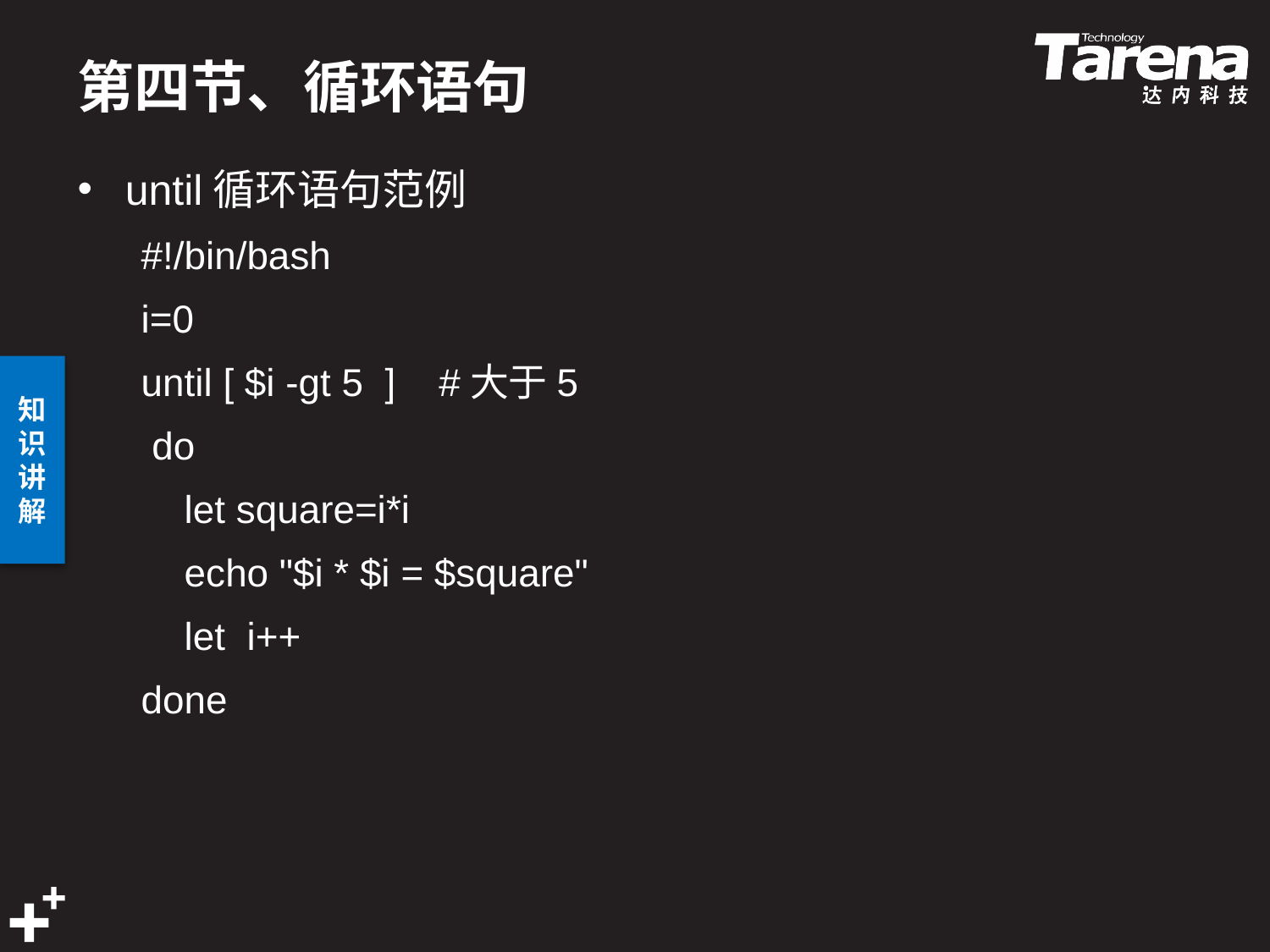

# 第四节、循环语句
until循环语句范例 
#!/bin/bash
i=0
until [ $i -gt 5  ]    #大于5
 do
    let square=i*i
    echo "$i * $i = $square"
    let  i++
done